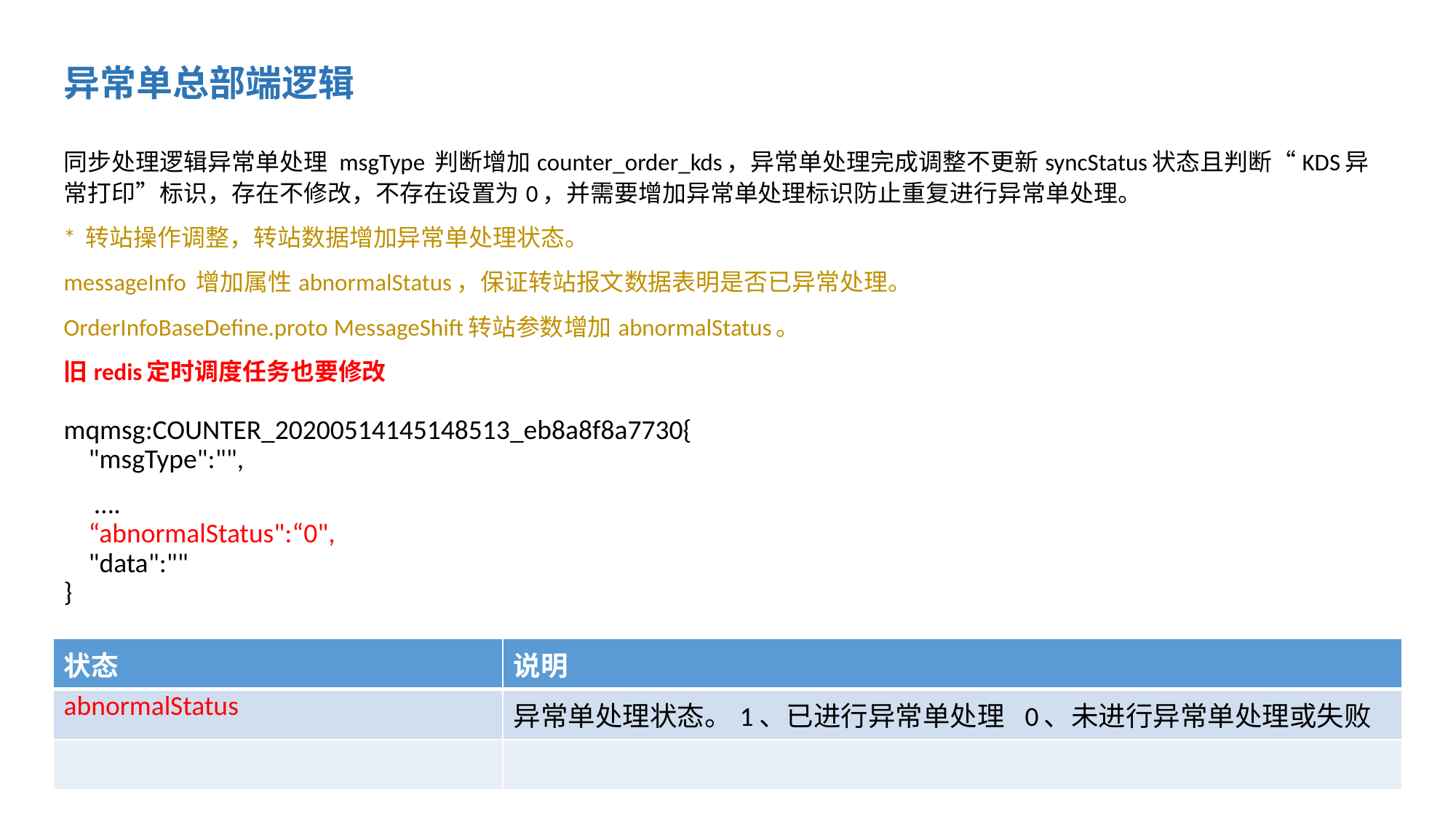

异常单总部端逻辑
同步处理逻辑异常单处理 msgType 判断增加counter_order_kds，异常单处理完成调整不更新syncStatus状态且判断“KDS异常打印”标识，存在不修改，不存在设置为0，并需要增加异常单处理标识防止重复进行异常单处理。
* 转站操作调整，转站数据增加异常单处理状态。
messageInfo 增加属性abnormalStatus，保证转站报文数据表明是否已异常处理。
OrderInfoBaseDefine.proto MessageShift转站参数增加abnormalStatus。
旧redis定时调度任务也要修改

mqmsg:COUNTER_20200514145148513_eb8a8f8a7730{
    "msgType":"",
     ….
    “abnormalStatus":“0",
    "data":""
}

| 状态 | 说明 |
| --- | --- |
| abnormalStatus | 异常单处理状态。1、已进行异常单处理 0、未进行异常单处理或失败 |
|  |  |